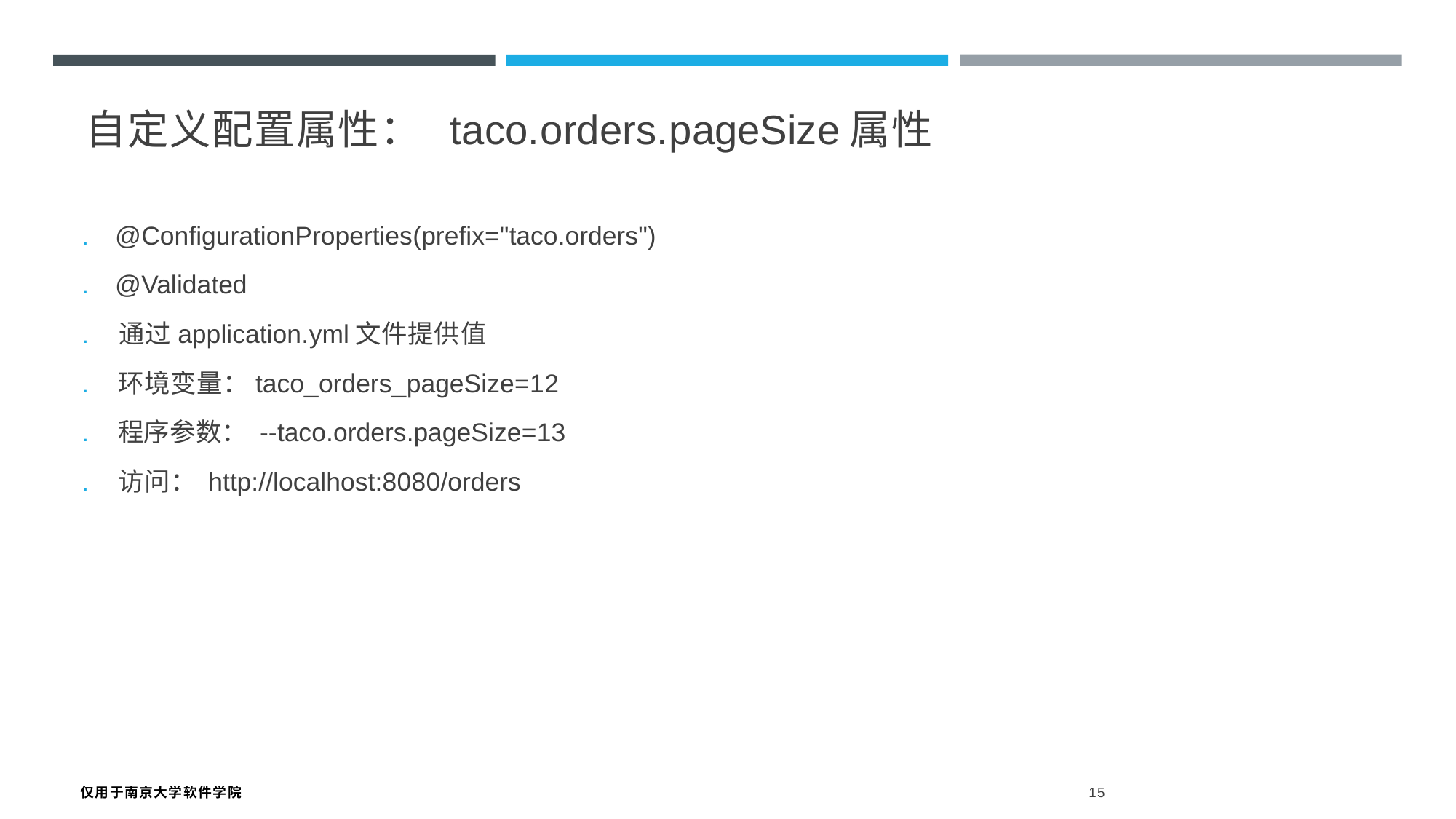

自定义配置属性： taco.orders.pageSize属性

.    @ConfigurationProperties(prefix="taco.orders")
.    @Validated
.   通过application.yml文件提供值
.   环境变量：taco_orders_pageSize=12
.   程序参数： --taco.orders.pageSize=13

.   访问： http://localhost:8080/orders

仅用于南京大学软件学院                                                                                                                                                                                                                                                                                15